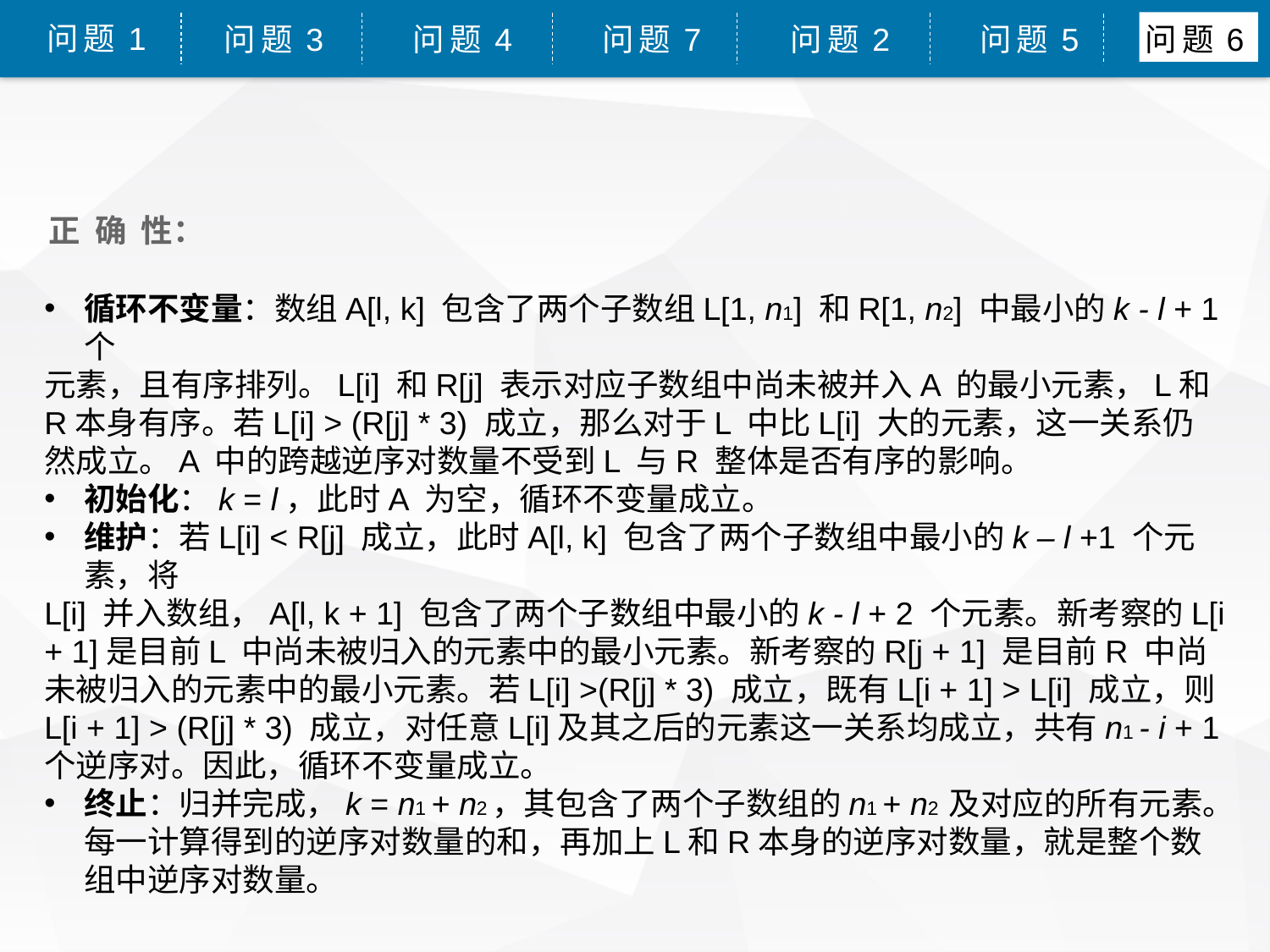

问题1

问题3
问题4
问题7
问题2
问题5
问题6
正  确  性：
循环不变量：数组A[l, k] 包含了两个子数组L[1, n1] 和R[1, n2] 中最小的k - l + 1 个
元素，且有序排列。L[i] 和R[j] 表示对应子数组中尚未被并入A 的最小元素，L和R本身有序。若L[i] > (R[j] * 3) 成立，那么对于L 中比L[i] 大的元素，这一关系仍然成立。A 中的跨越逆序对数量不受到L 与R 整体是否有序的影响。
初始化：k = l，此时A 为空，循环不变量成立。
维护：若L[i] < R[j] 成立，此时A[l, k] 包含了两个子数组中最小的k – l +1 个元素，将
L[i] 并入数组，A[l, k + 1] 包含了两个子数组中最小的k - l + 2 个元素。新考察的L[i + 1]是目前L 中尚未被归入的元素中的最小元素。新考察的R[j + 1] 是目前R 中尚未被归入的元素中的最小元素。若L[i] >(R[j] * 3) 成立，既有L[i + 1] > L[i] 成立，则L[i + 1] > (R[j] * 3) 成立，对任意L[i]及其之后的元素这一关系均成立，共有n1 - i + 1 个逆序对。因此，循环不变量成立。
终止：归并完成，k = n1 + n2，其包含了两个子数组的n1 + n2 及对应的所有元素。每一计算得到的逆序对数量的和，再加上L和R本身的逆序对数量，就是整个数组中逆序对数量。